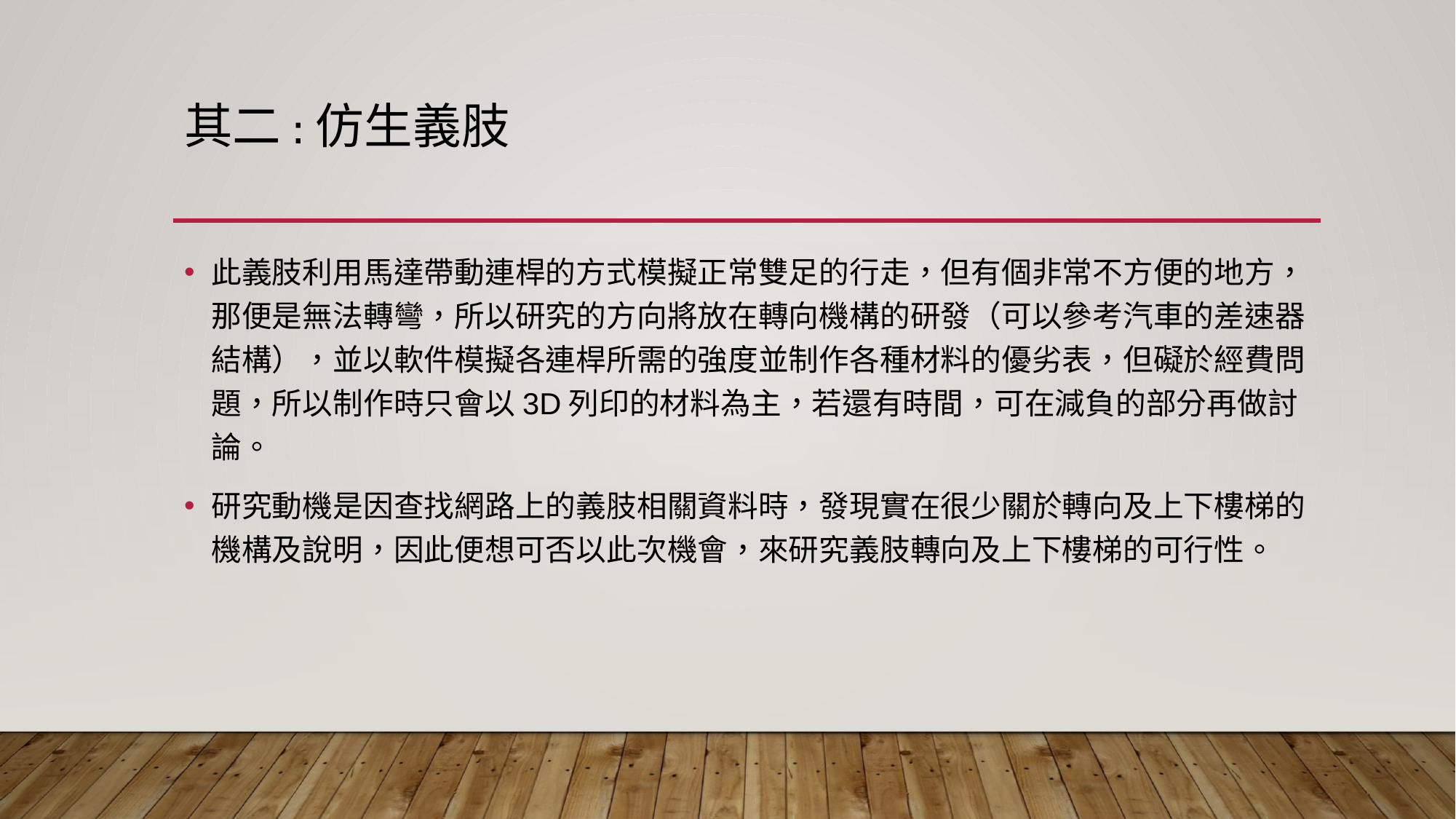

# 其二:仿生義肢
此義肢利用馬達帶動連桿的方式模擬正常雙足的行走，但有個非常不方便的地方，那便是無法轉彎，所以研究的方向將放在轉向機構的研發（可以參考汽車的差速器結構），並以軟件模擬各連桿所需的強度並制作各種材料的優劣表，但礙於經費問題，所以制作時只會以3D列印的材料為主，若還有時間，可在減負的部分再做討論。
研究動機是因查找網路上的義肢相關資料時，發現實在很少關於轉向及上下樓梯的機構及說明，因此便想可否以此次機會，來研究義肢轉向及上下樓梯的可行性。